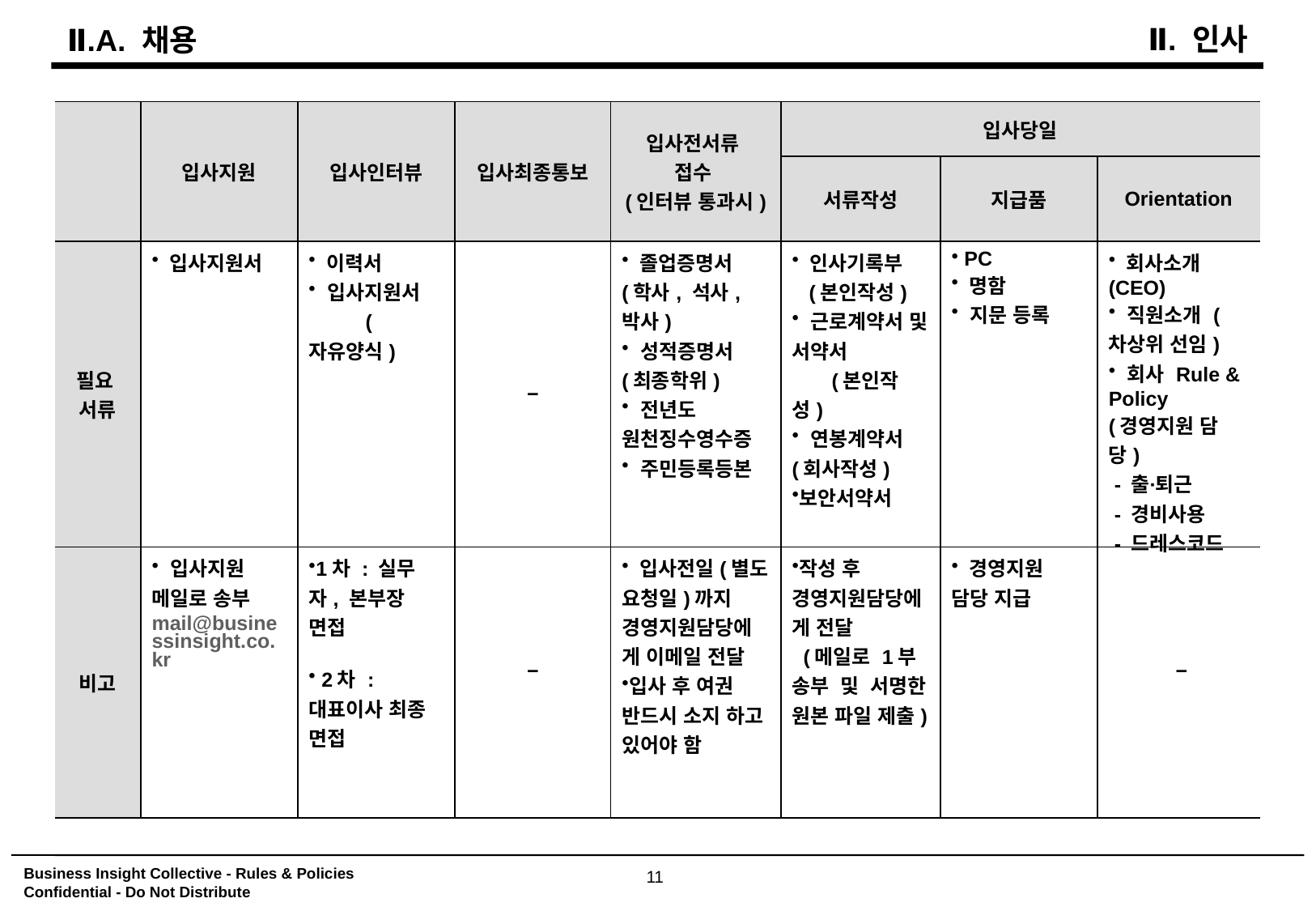

Ⅱ. 인사
Ⅱ.A. 채용
|  | 입사지원 | 입사인터뷰 | 입사최종통보 | 입사전서류 접수 (인터뷰 통과시) | 입사당일 |  |  |
| --- | --- | --- | --- | --- | --- | --- | --- |
|  |  |  |  |  | 서류작성 | 지급품 | Orientation |
| 필요 서류 | 입사지원서 | 이력서 입사지원서 (자유양식) | − | 졸업증명서 (학사, 석사,박사) 성적증명서 (최종학위) 전년도 원천징수영수증 주민등록등본 | 인사기록부 (본인작성) 근로계약서 및 서약서 (본인작성) 연봉계약서 (회사작성) 보안서약서 | PC 명함 지문 등록 | 회사소개 (CEO) 직원소개 (차상위 선임) 회사 Rule & Policy (경영지원 담당) - 출∙퇴근 - 경비사용 - 드레스코드 |
| 비고 | 입사지원 메일로 송부 mail@businessinsight.co.kr | 1차 : 실무자, 본부장 면접 2차 : 대표이사 최종 면접 | − | 입사전일(별도 요청일)까지 경영지원담당에게 이메일 전달 입사 후 여권 반드시 소지 하고 있어야 함 | 작성 후 경영지원담당에게 전달 (메일로 1부 송부 및 서명한 원본 파일 제출) | 경영지원 담당 지급 | − |